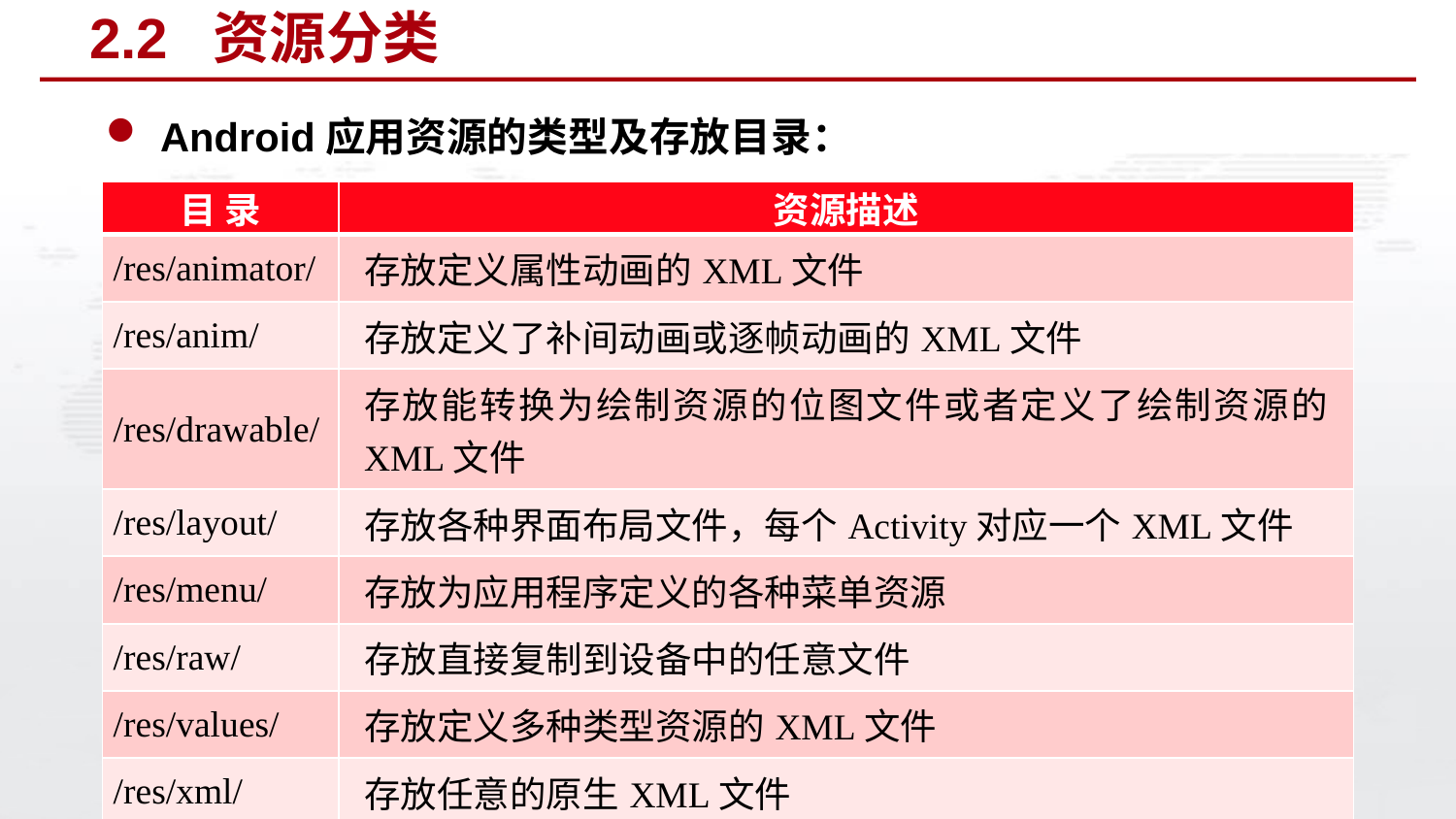

# 2.2  资源分类
Android应用资源的类型及存放目录：
| 目 录 | 资源描述 |
| --- | --- |
| /res/animator/ | 存放定义属性动画的XML文件 |
| /res/anim/ | 存放定义了补间动画或逐帧动画的XML文件 |
| /res/drawable/ | 存放能转换为绘制资源的位图文件或者定义了绘制资源的XML文件 |
| /res/layout/ | 存放各种界面布局文件，每个Activity对应一个XML文件 |
| /res/menu/ | 存放为应用程序定义的各种菜单资源 |
| /res/raw/ | 存放直接复制到设备中的任意文件 |
| /res/values/ | 存放定义多种类型资源的XML文件 |
| /res/xml/ | 存放任意的原生XML文件 |
| /assets/ | 存放原生资源，包括音频文件、视频文件等 |